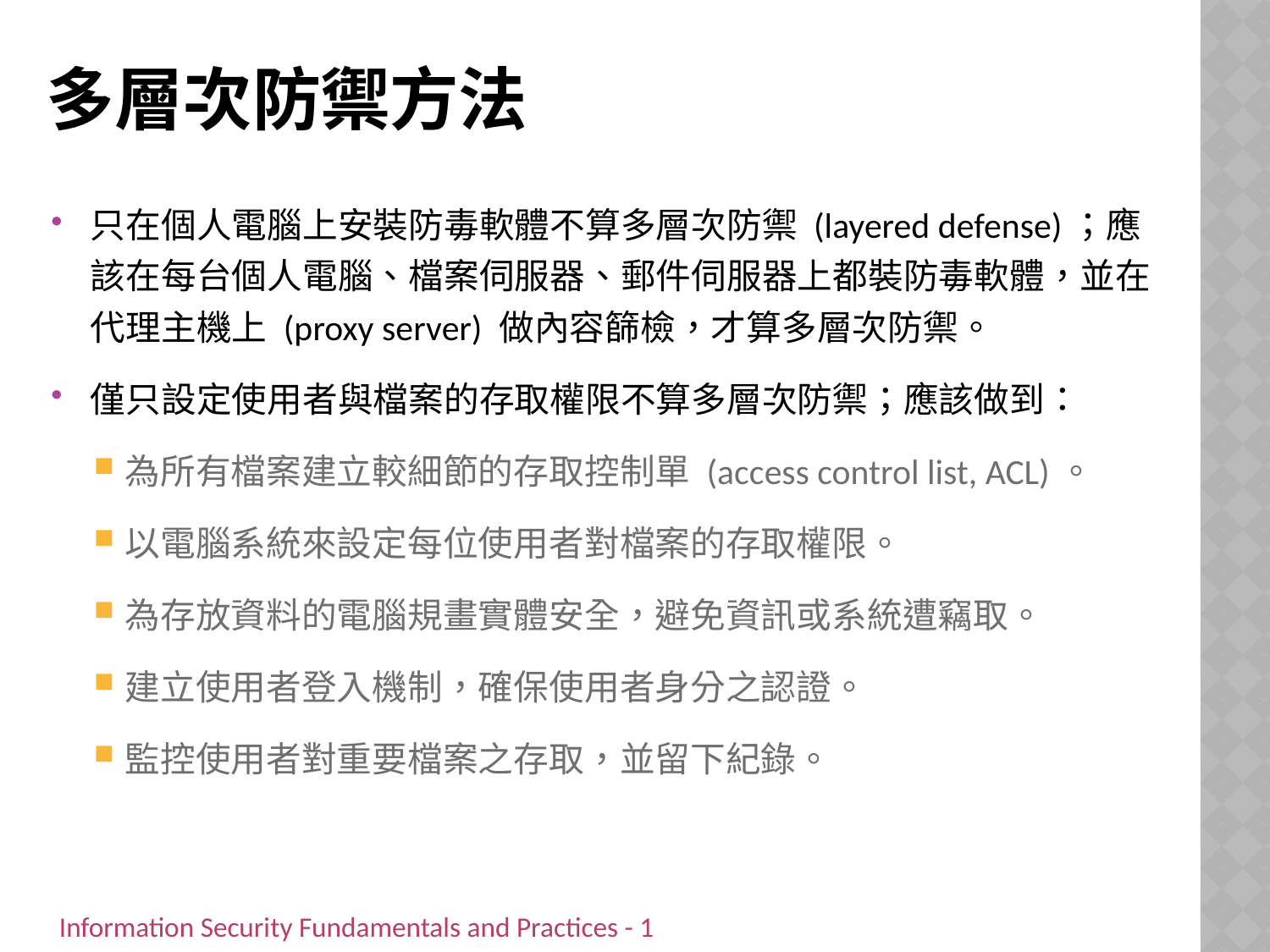

# 多層次防禦方法
只在個人電腦上安裝防毒軟體不算多層次防禦 (layered defense)；應該在每台個人電腦、檔案伺服器、郵件伺服器上都裝防毒軟體，並在代理主機上 (proxy server) 做內容篩檢，才算多層次防禦。
僅只設定使用者與檔案的存取權限不算多層次防禦；應該做到：
為所有檔案建立較細節的存取控制單 (access control list, ACL)。
以電腦系統來設定每位使用者對檔案的存取權限。
為存放資料的電腦規畫實體安全，避免資訊或系統遭竊取。
建立使用者登入機制，確保使用者身分之認證。
監控使用者對重要檔案之存取，並留下紀錄。